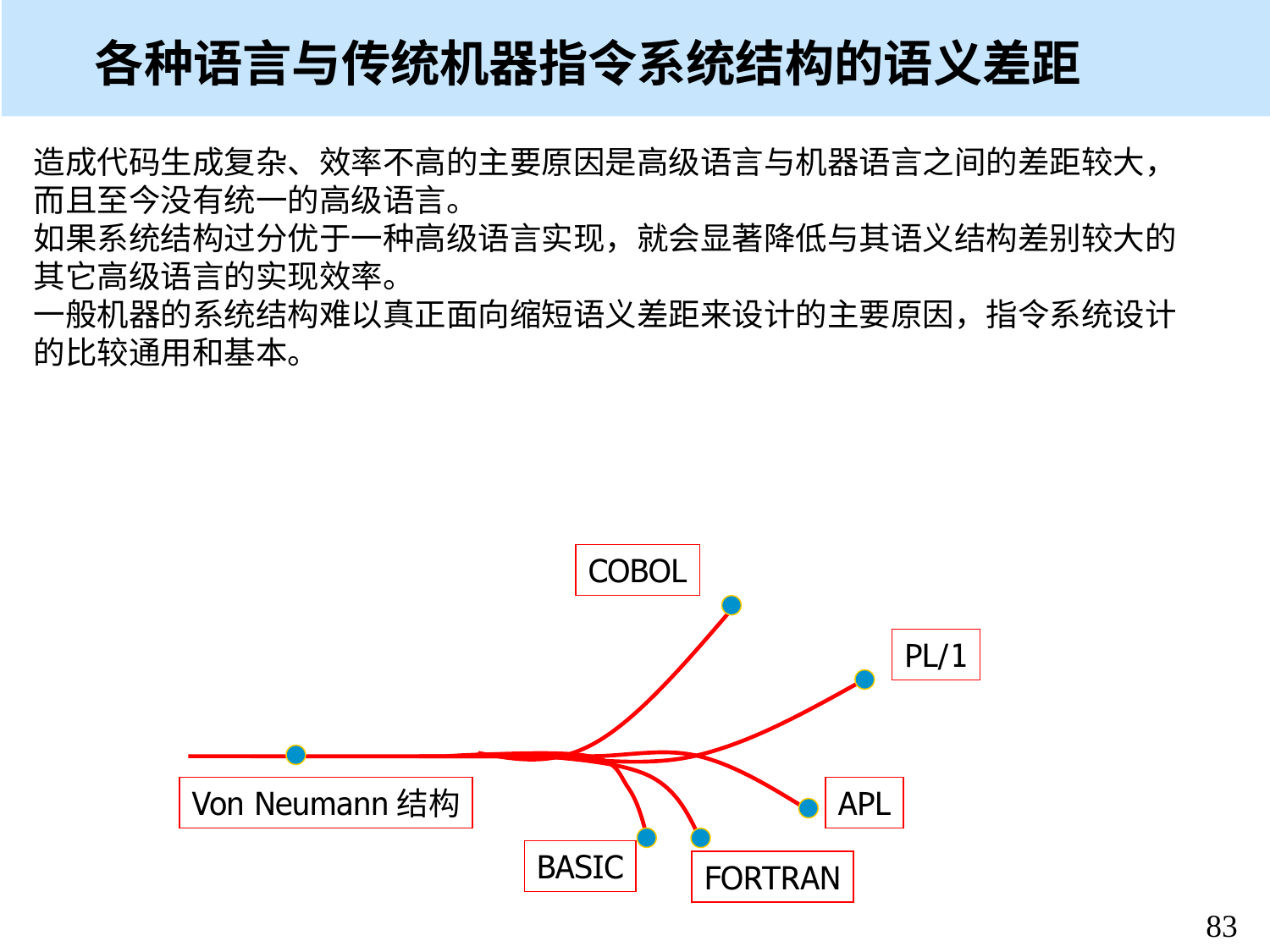

# 各种语言与传统机器指令系统结构的语义差距
造成代码生成复杂、效率不高的主要原因是高级语言与机器语言之间的差距较大，
而且至今没有统一的高级语言。
如果系统结构过分优于一种高级语言实现，就会显著降低与其语义结构差别较大的
其它高级语言的实现效率。
一般机器的系统结构难以真正面向缩短语义差距来设计的主要原因，指令系统设计
的比较通用和基本。

COBOL

PL/1

Von Neumann结构
APL
BASIC
FORTRAN